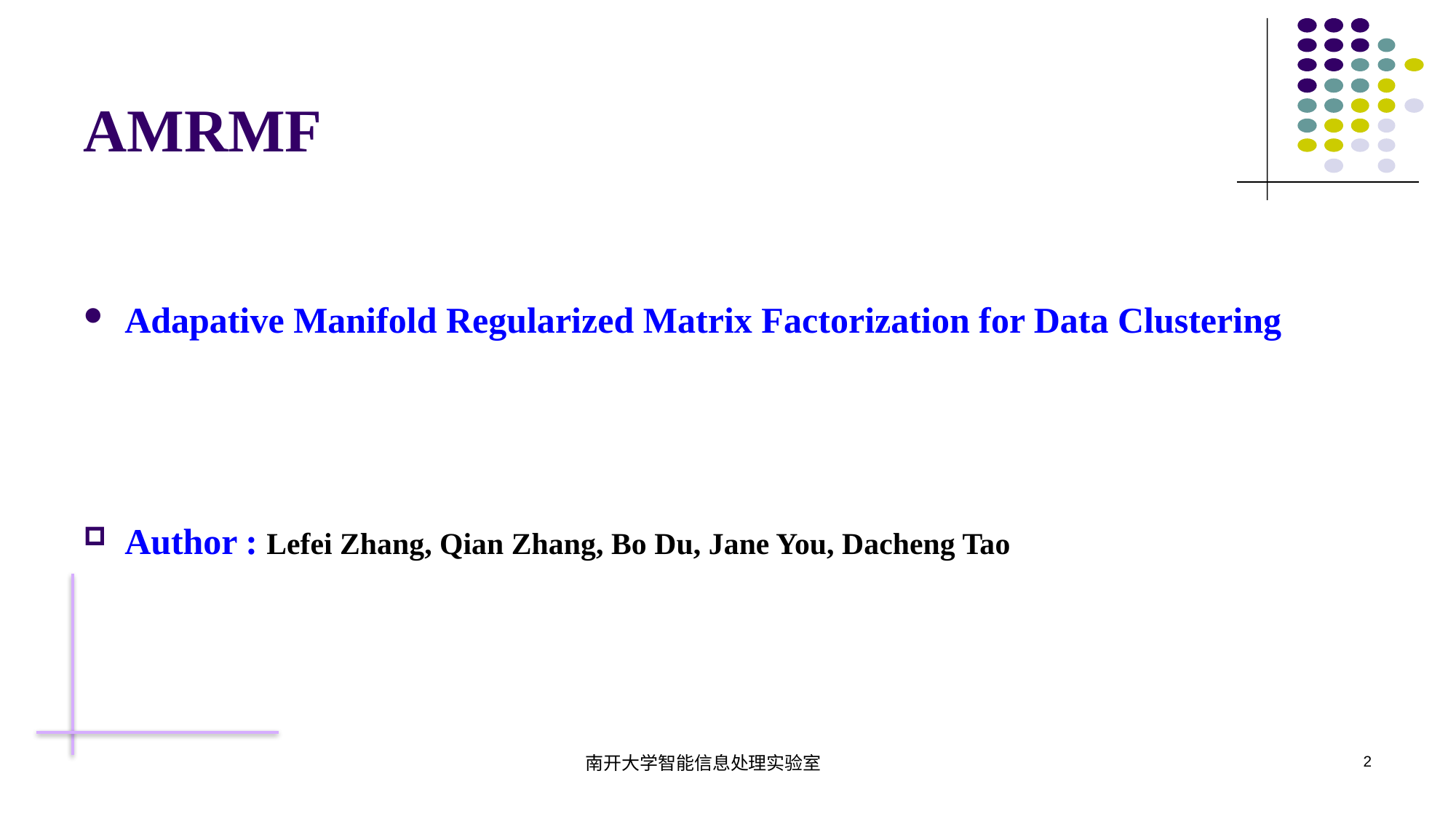

# AMRMF

Adapative Manifold Regularized Matrix Factorization for Data Clustering

Author : Lefei Zhang, Qian Zhang, Bo Du, Jane You, Dacheng Tao
南开大学智能信息处理实验室
2